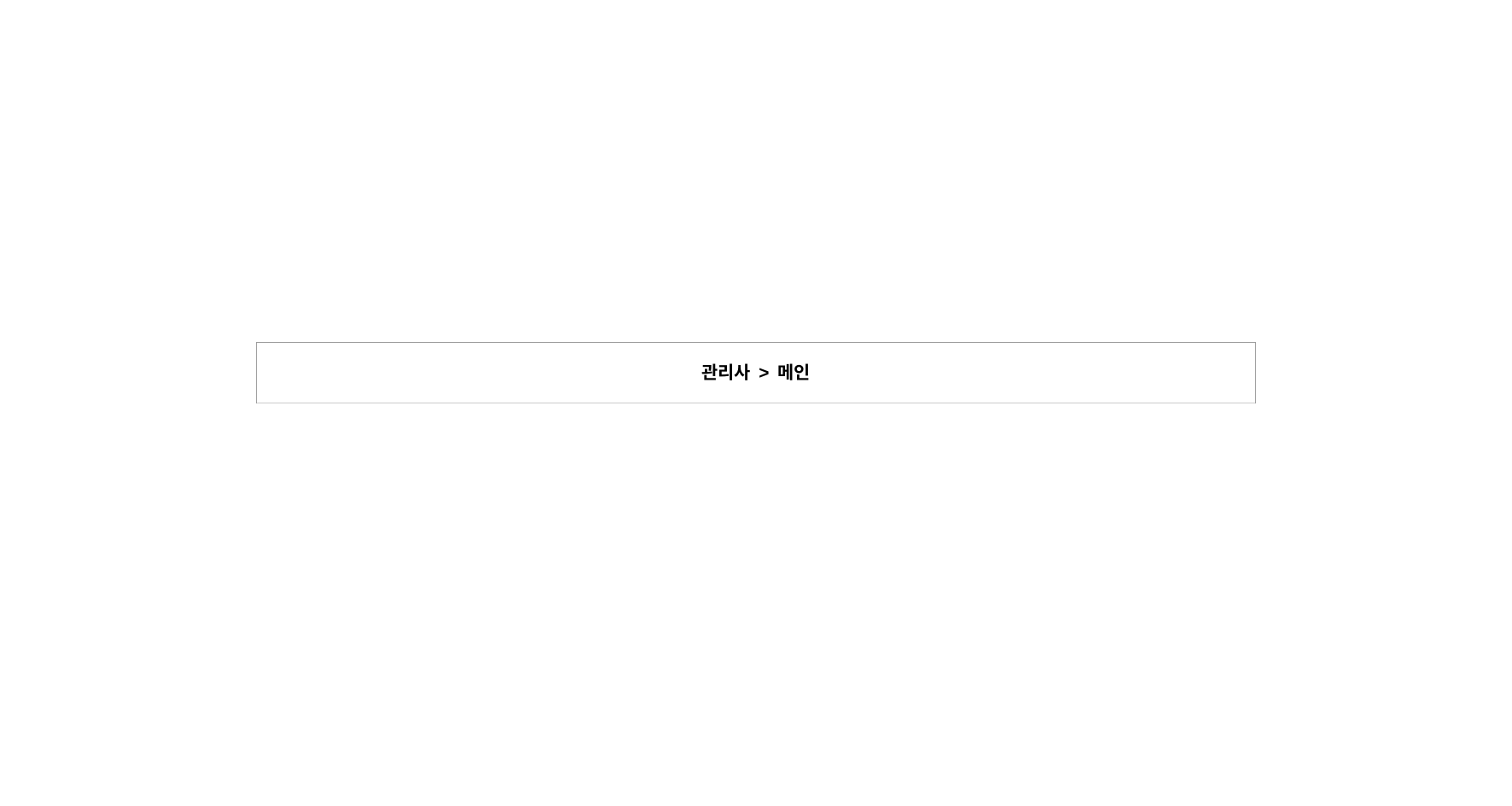

| 관리사 > 메인 |
| --- |